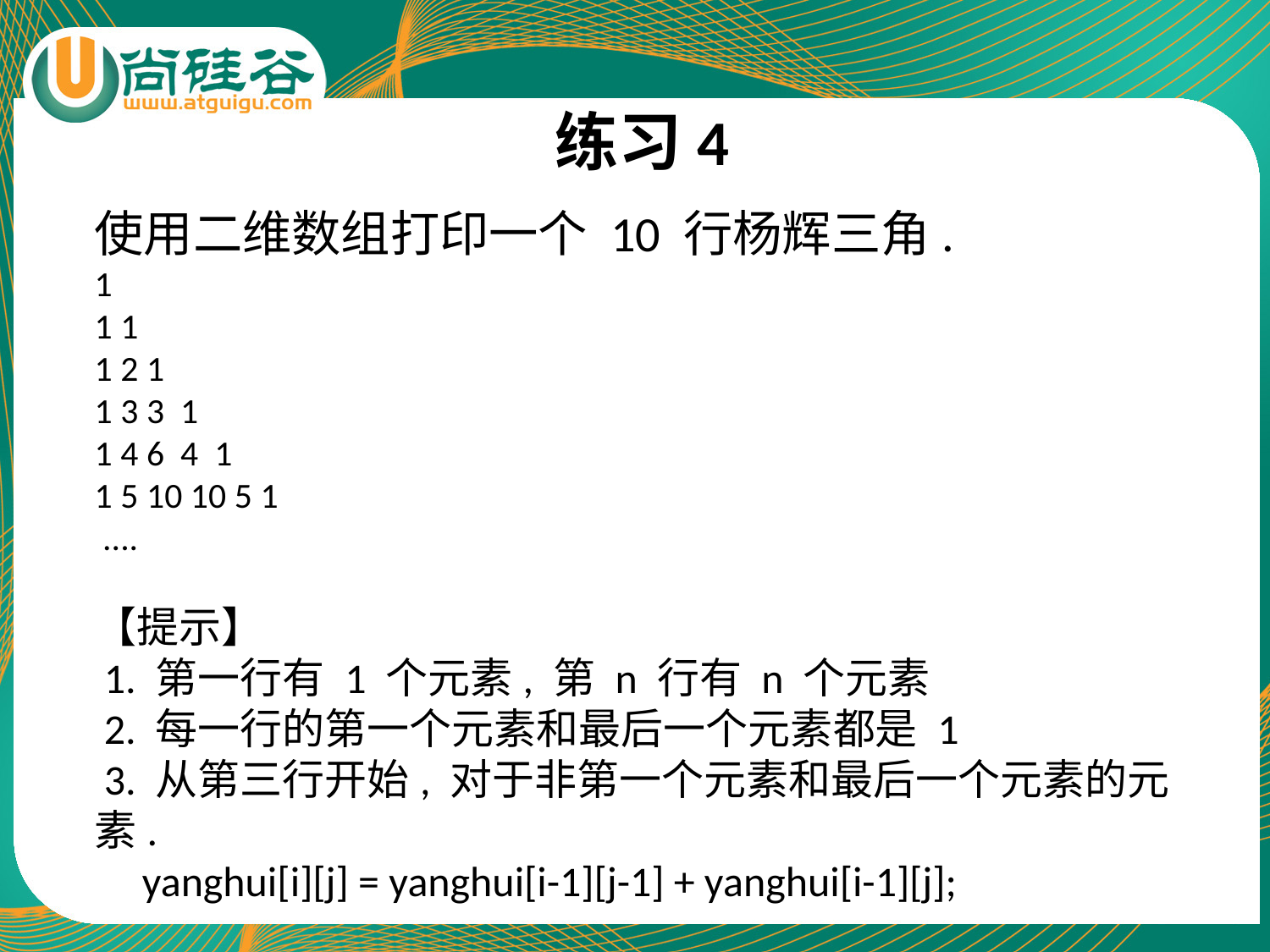

# 练习4
使用二维数组打印一个 10 行杨辉三角.
1
1 1
1 2 1
1 3 3  1
1 4 6  4  1
1 5 10 10 5 1
 ....

【提示】
 1. 第一行有 1 个元素, 第 n 行有 n 个元素
 2. 每一行的第一个元素和最后一个元素都是 1
 3. 从第三行开始, 对于非第一个元素和最后一个元素的元素.
     yanghui[i][j] = yanghui[i-1][j-1] + yanghui[i-1][j];